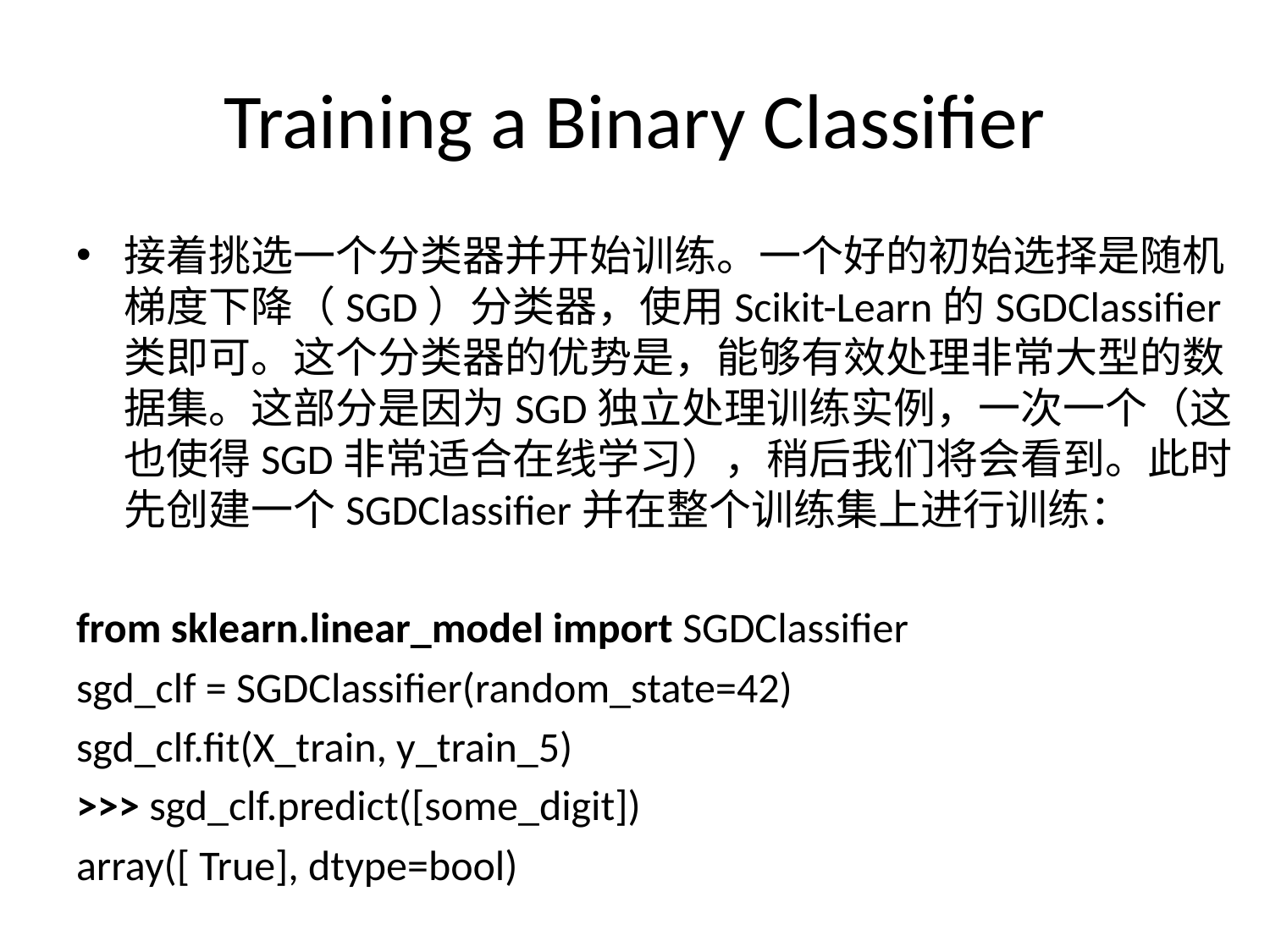

# Training a Binary Classifier
接着挑选一个分类器并开始训练。一个好的初始选择是随机梯度下降（SGD）分类器，使用Scikit-Learn的SGDClassifier类即可。这个分类器的优势是，能够有效处理非常大型的数据集。这部分是因为SGD独立处理训练实例，一次一个（这也使得SGD非常适合在线学习），稍后我们将会看到。此时先创建一个SGDClassifier并在整个训练集上进行训练：

from sklearn.linear_model import SGDClassifier
sgd_clf = SGDClassifier(random_state=42)
sgd_clf.fit(X_train, y_train_5)
>>> sgd_clf.predict([some_digit])
array([ True], dtype=bool)